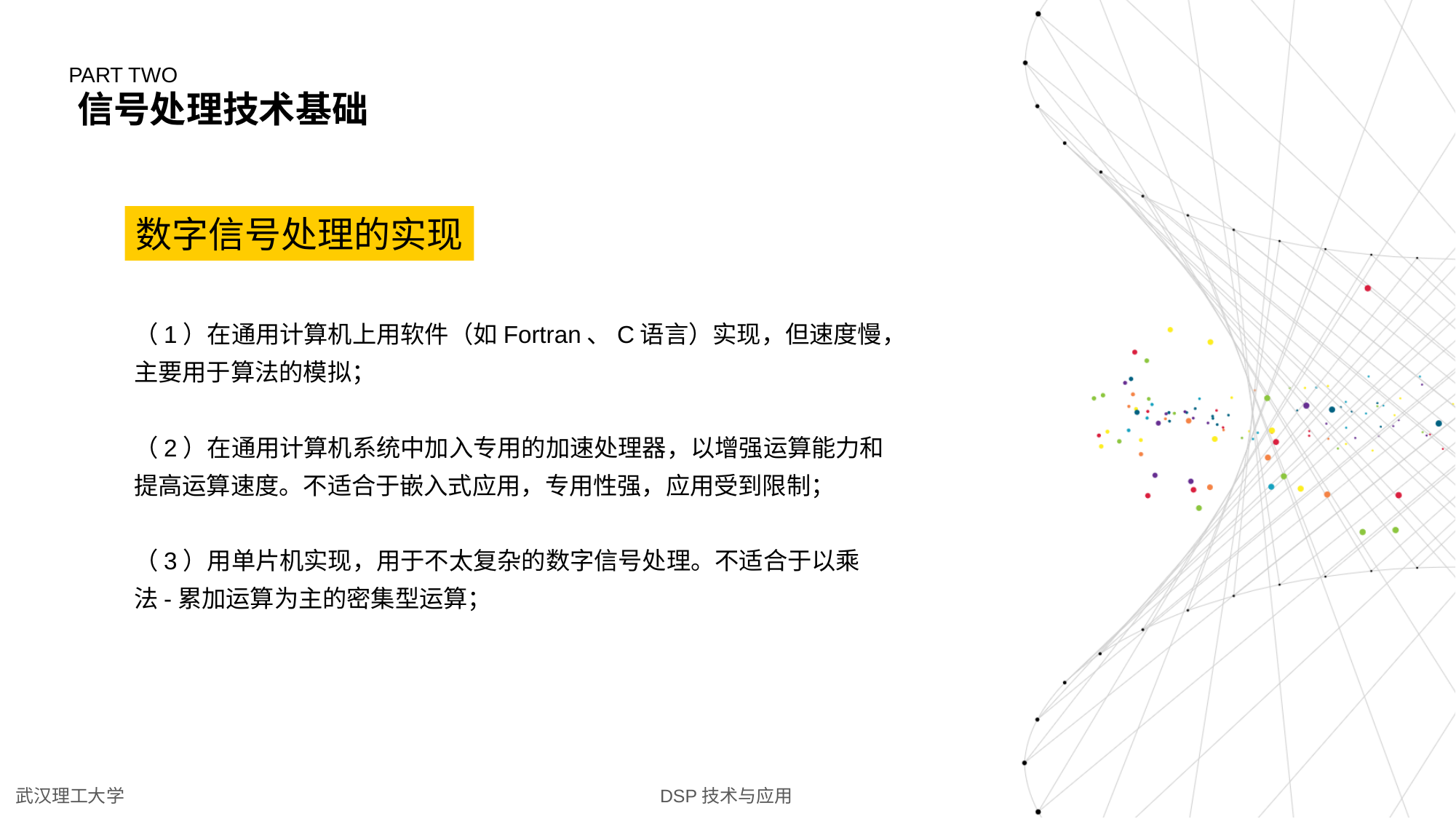

PART TWO
信号处理技术基础
数字信号处理的实现
（1）在通用计算机上用软件（如Fortran、C语言）实现，但速度慢，
主要用于算法的模拟；

（2）在通用计算机系统中加入专用的加速处理器，以增强运算能力和提高运算速度。不适合于嵌入式应用，专用性强，应用受到限制；

（3）用单片机实现，用于不太复杂的数字信号处理。不适合于以乘法-累加运算为主的密集型运算；
DSP技术与应用
武汉理工大学